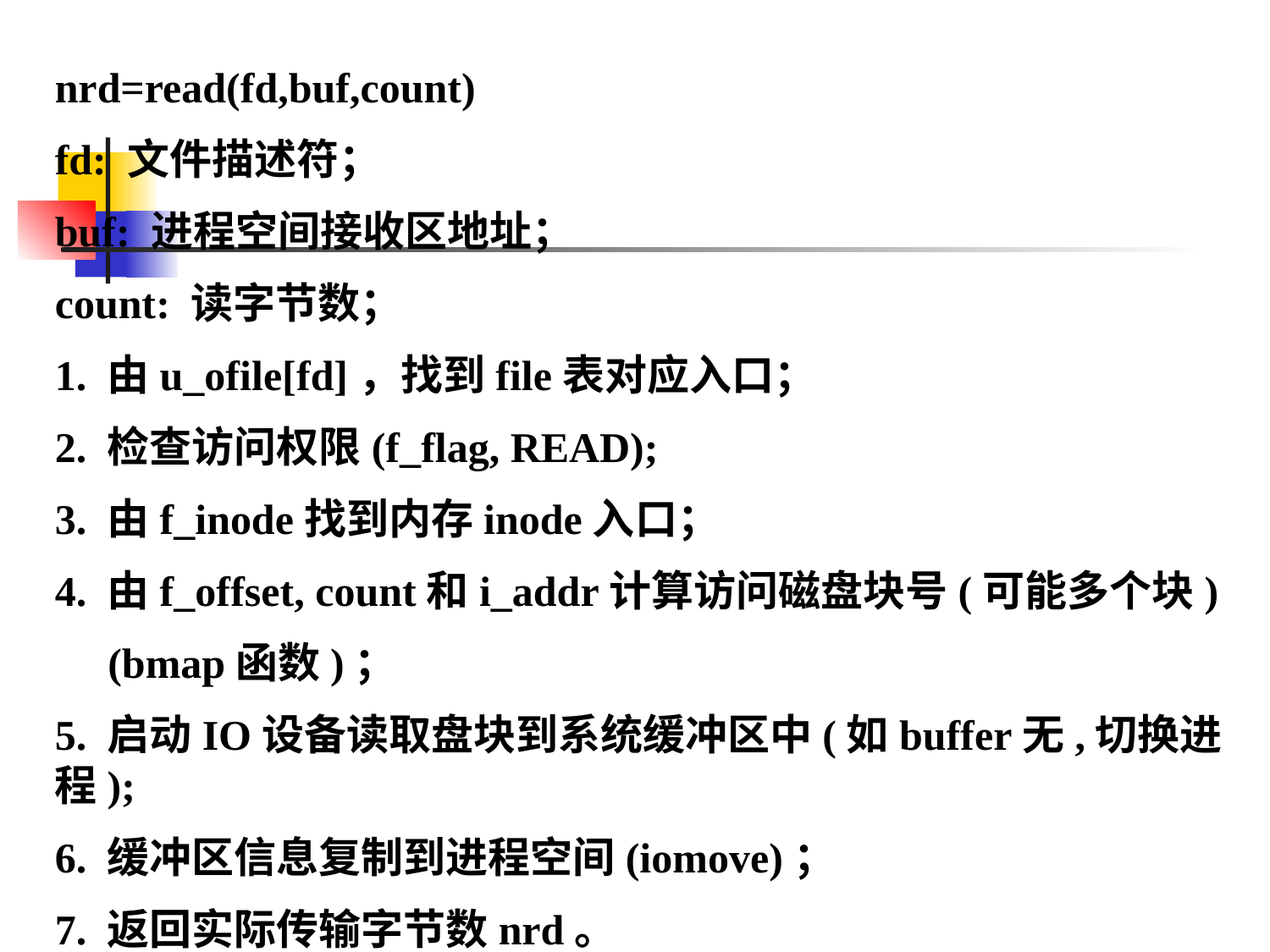

nrd=read(fd,buf,count)
fd: 文件描述符；
buf: 进程空间接收区地址；
count: 读字节数；
1. 由u_ofile[fd]，找到file表对应入口；
2. 检查访问权限(f_flag, READ);
3. 由f_inode找到内存inode入口；
4. 由f_offset, count和i_addr计算访问磁盘块号(可能多个块)
     (bmap函数)；
5. 启动IO设备读取盘块到系统缓冲区中(如buffer无,切换进程);
6. 缓冲区信息复制到进程空间(iomove)；
7. 返回实际传输字节数nrd。